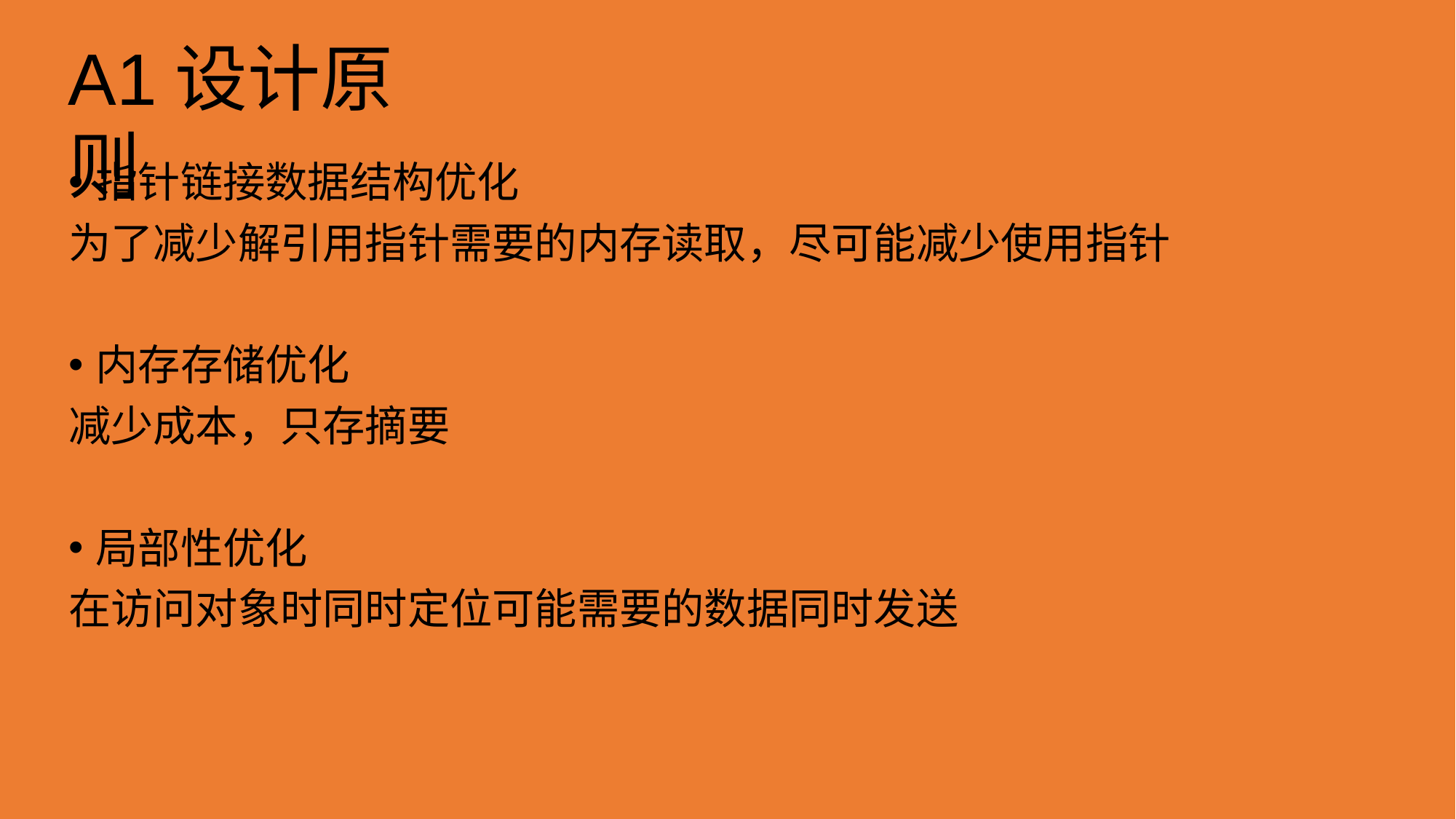

A1设计原则
指针链接数据结构优化
为了减少解引用指针需要的内存读取，尽可能减少使用指针

内存存储优化
减少成本，只存摘要

局部性优化
在访问对象时同时定位可能需要的数据同时发送